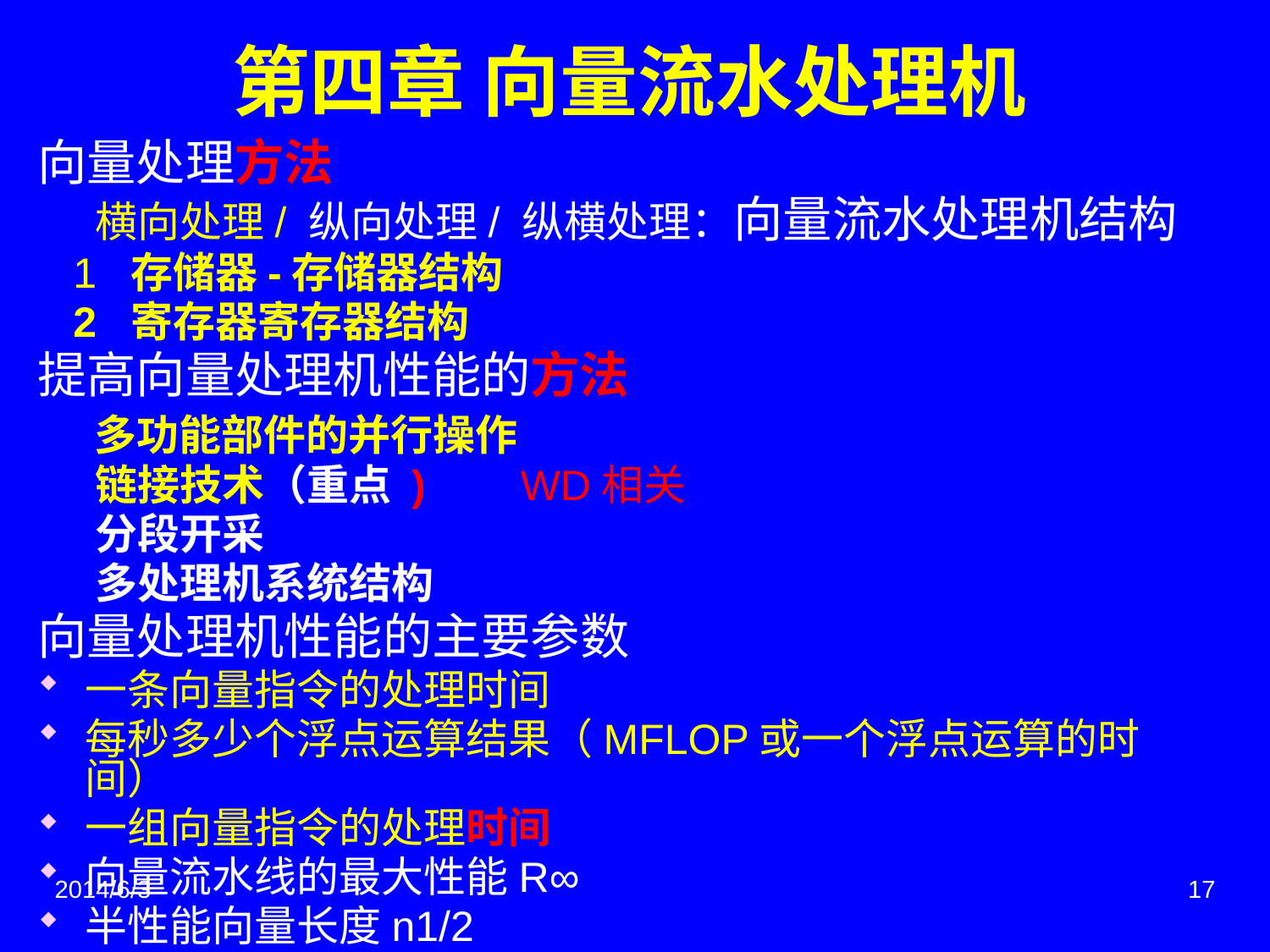

# 第四章 向量流水处理机
向量处理方法
     横向处理/ 纵向处理/ 纵横处理：向量流水处理机结构
   1  存储器-存储器结构
   2  寄存器寄存器结构
提高向量处理机性能的方法
    多功能部件的并行操作
     链接技术（重点 )        WD相关
     分段开采
     多处理机系统结构
向量处理机性能的主要参数
一条向量指令的处理时间
每秒多少个浮点运算结果（MFLOP或一个浮点运算的时间）
一组向量指令的处理时间
向量流水线的最大性能R∞
半性能向量长度n1/2

2014/6/3
17